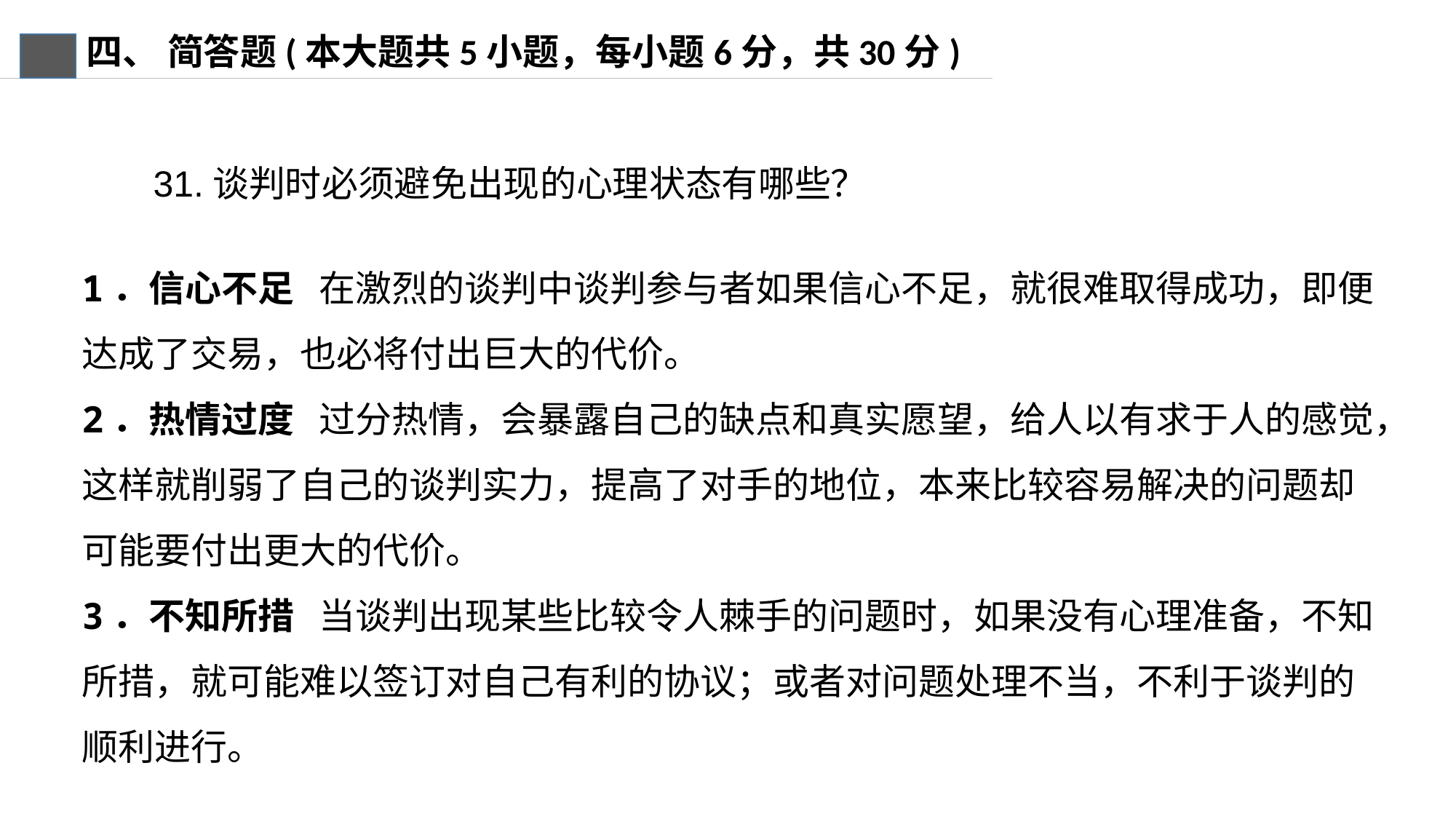

四、 简答题(本大题共5小题，每小题6分，共30分)

31.谈判时必须避免出现的心理状态有哪些？
1．信心不足   在激烈的谈判中谈判参与者如果信心不足，就很难取得成功，即便达成了交易，也必将付出巨大的代价。
2．热情过度   过分热情，会暴露自己的缺点和真实愿望，给人以有求于人的感觉，这样就削弱了自己的谈判实力，提高了对手的地位，本来比较容易解决的问题却可能要付出更大的代价。
3．不知所措   当谈判出现某些比较令人棘手的问题时，如果没有心理准备，不知所措，就可能难以签订对自己有利的协议；或者对问题处理不当，不利于谈判的顺利进行。